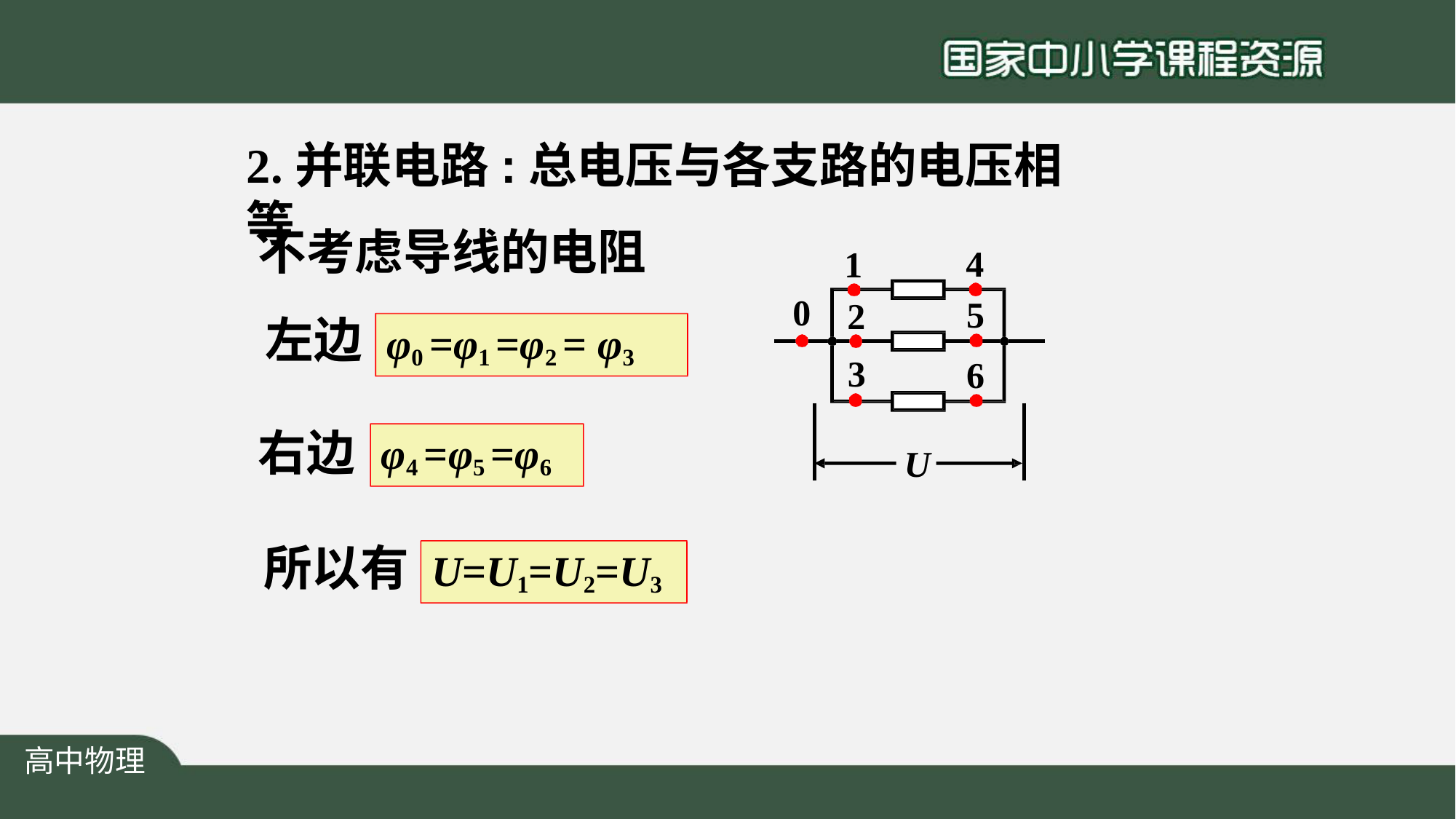

# 2.并联电路:总电压与各支路的电压相等
不考虑导线的电阻
4
5
1
2

0
左边
右边

φ0 =φ1 =φ2 = φ3

3
6

φ4 =φ5 =φ6
U

所以有

U=U1=U2=U3
高中物理